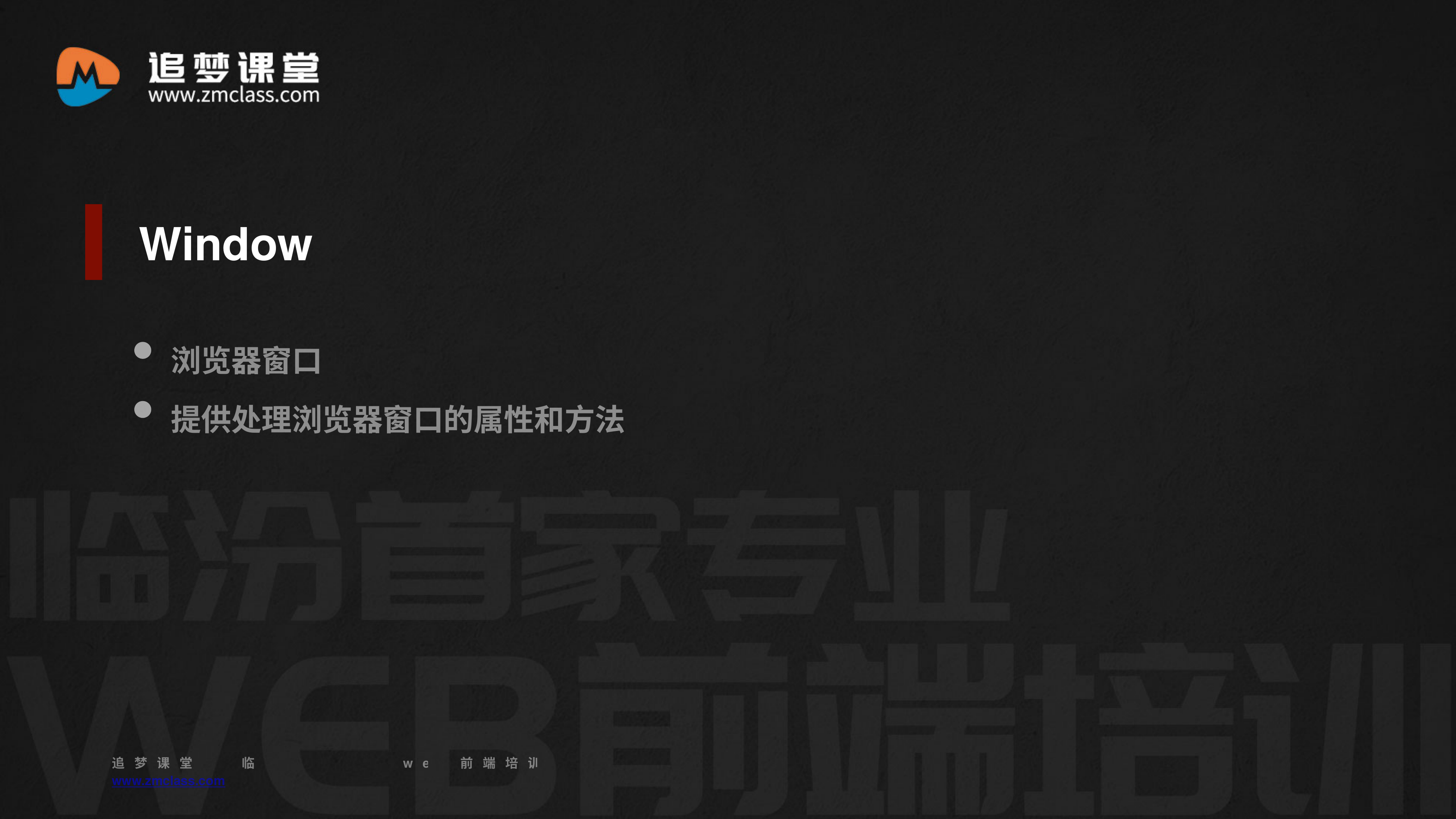

Window
浏览器窗口

提供处理浏览器窗口的属性和方法

追梦课堂   临汾首家专业的web前端培训机构                                                          www.zmclass.com
3